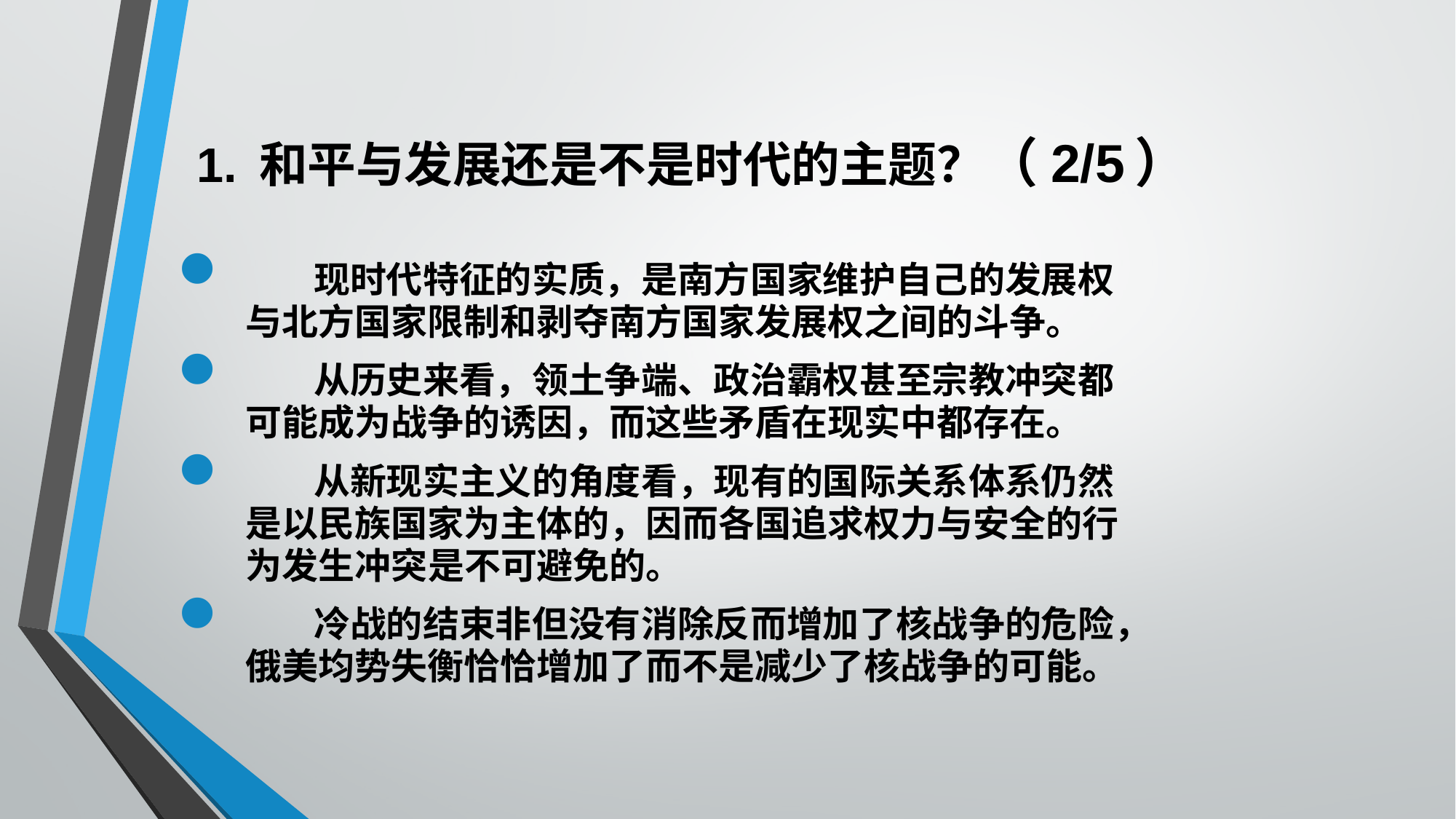

1. 和平与发展还是不是时代的主题？（2/5）
       现时代特征的实质，是南方国家维护自己的发展权与北方国家限制和剥夺南方国家发展权之间的斗争。
       从历史来看，领土争端、政治霸权甚至宗教冲突都可能成为战争的诱因，而这些矛盾在现实中都存在。
       从新现实主义的角度看，现有的国际关系体系仍然是以民族国家为主体的，因而各国追求权力与安全的行为发生冲突是不可避免的。
       冷战的结束非但没有消除反而增加了核战争的危险，俄美均势失衡恰恰增加了而不是减少了核战争的可能。